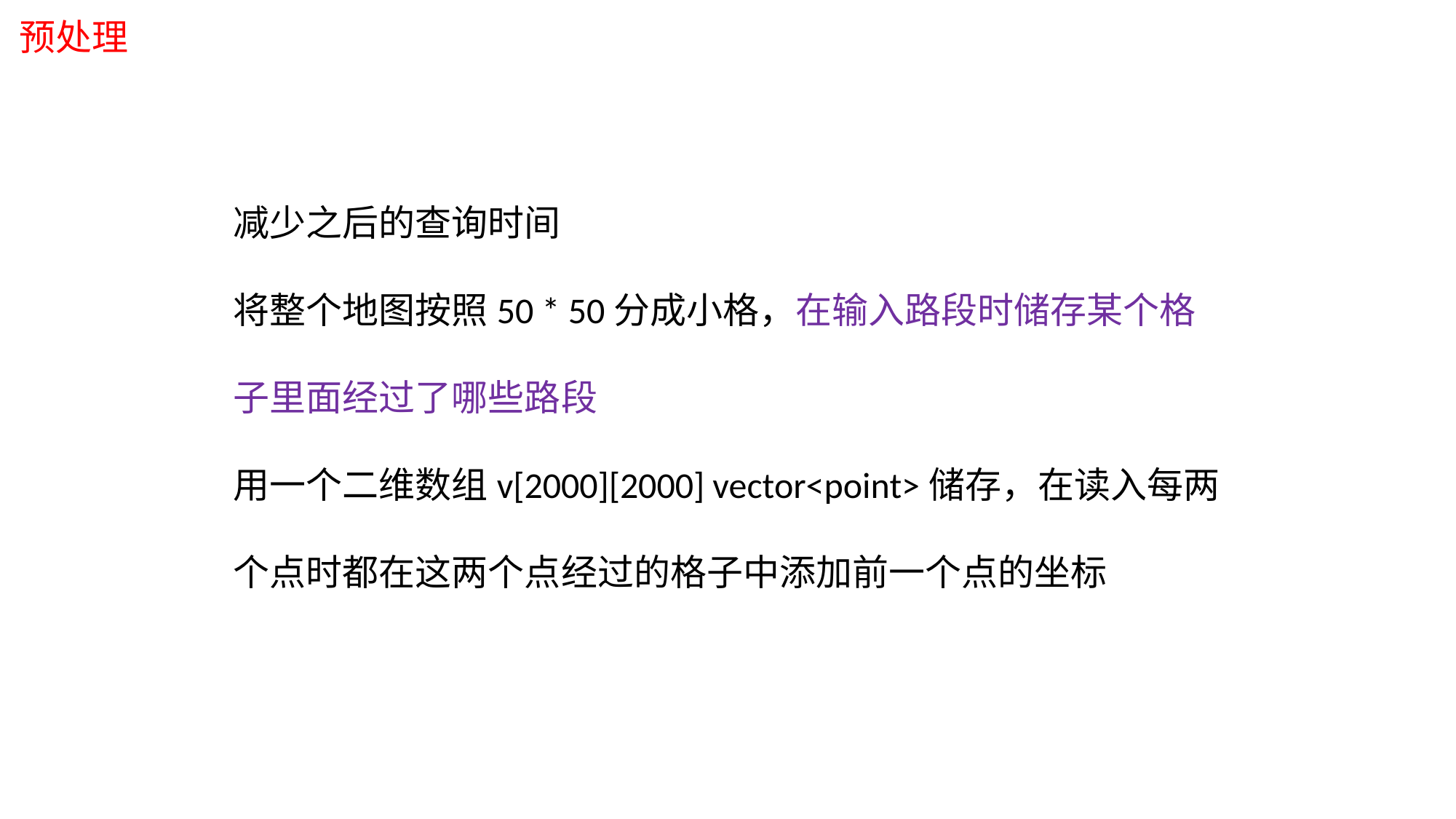

预处理
减少之后的查询时间
将整个地图按照50 * 50分成小格，在输入路段时储存某个格子里面经过了哪些路段
用一个二维数组v[2000][2000] vector<point>储存，在读入每两个点时都在这两个点经过的格子中添加前一个点的坐标